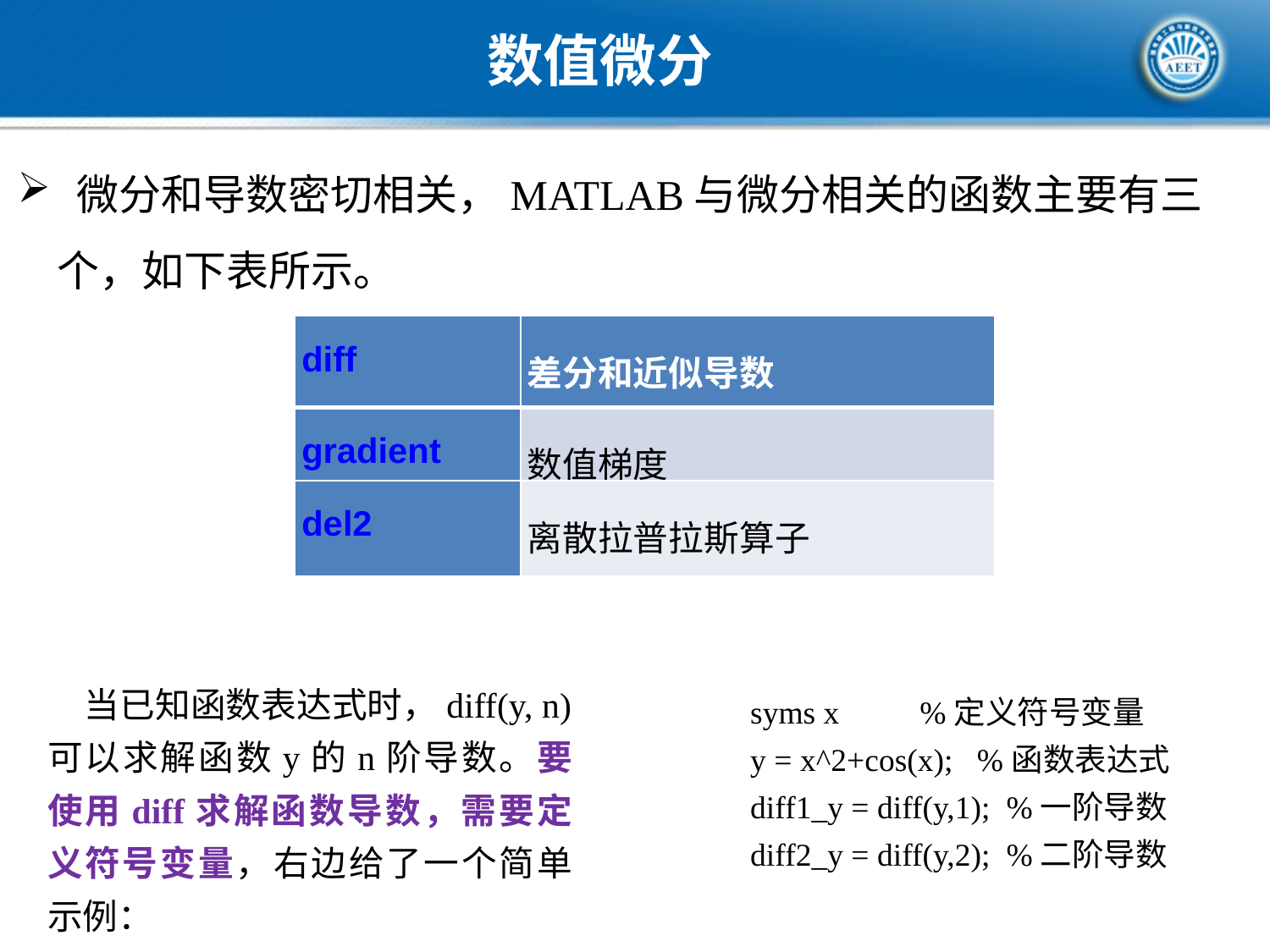

数值微分
 微分和导数密切相关，MATLAB与微分相关的函数主要有三个，如下表所示。
| diff | 差分和近似导数 |
| --- | --- |
| gradient | 数值梯度 |
| del2 | 离散拉普拉斯算子 |
当已知函数表达式时，diff(y, n)可以求解函数y的n阶导数。要使用diff求解函数导数，需要定义符号变量，右边给了一个简单示例：
syms x          %定义符号变量
y = x^2+cos(x);   %函数表达式
diff1_y = diff(y,1);  %一阶导数
diff2_y = diff(y,2);  %二阶导数